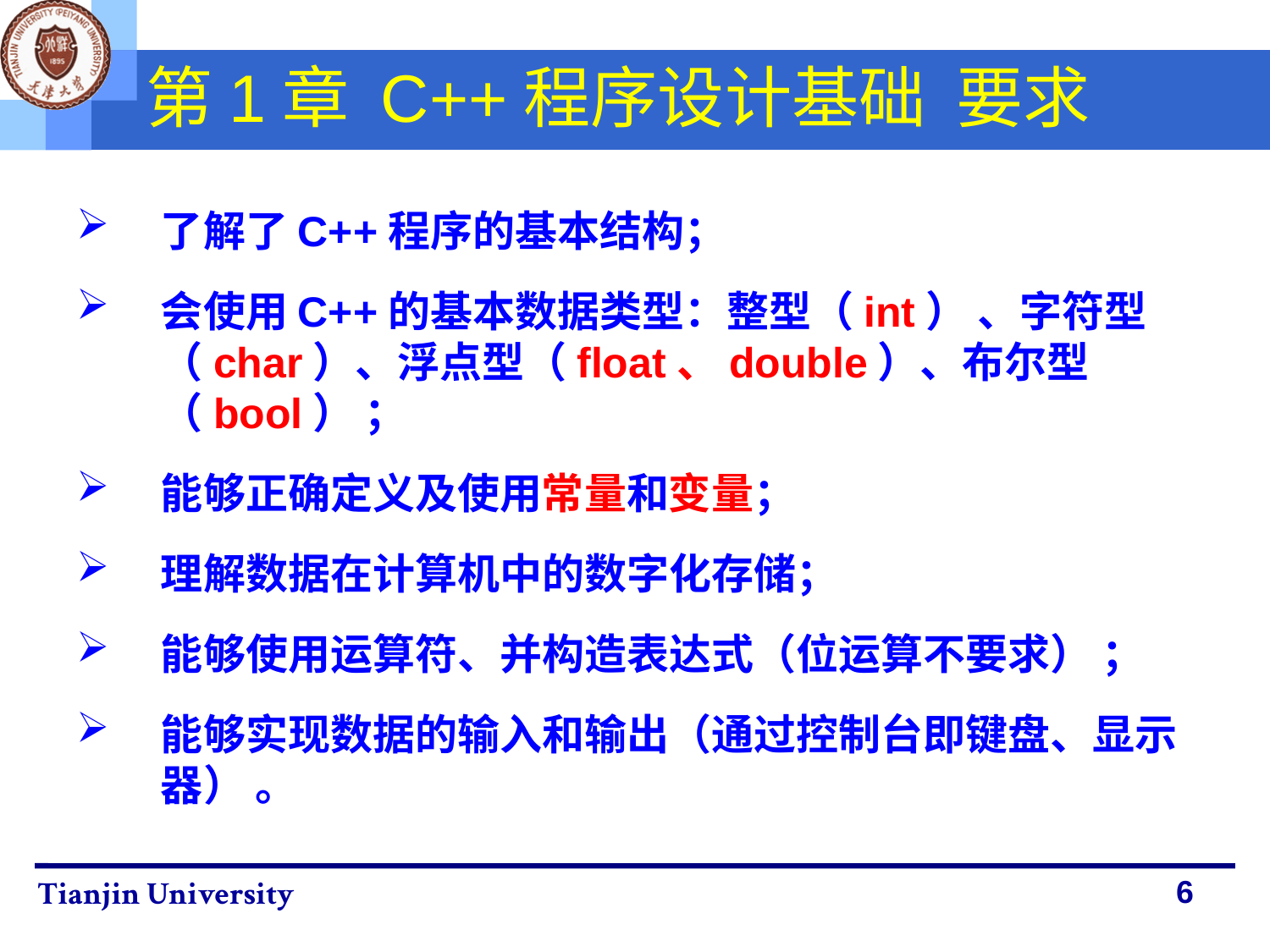

第1章 C++程序设计基础  要求
了解了C++程序的基本结构；
会使用C++的基本数据类型：整型（int） 、字符型（char）、浮点型（float、double）、布尔型（bool） ；
能够正确定义及使用常量和变量；
理解数据在计算机中的数字化存储；
能够使用运算符、并构造表达式（位运算不要求） ；
能够实现数据的输入和输出（通过控制台即键盘、显示器） 。